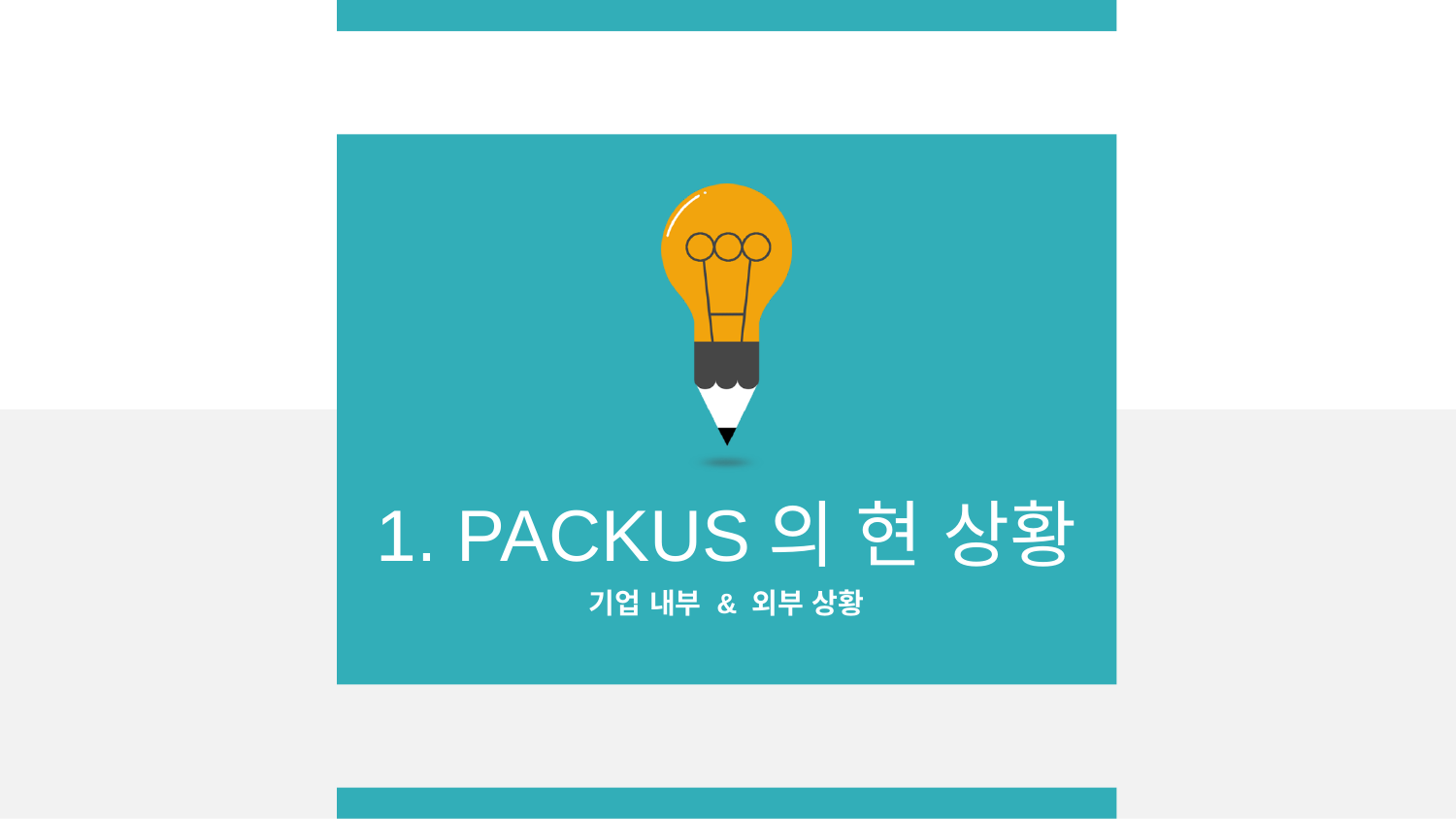

1. PACKUS의 현 상황
기업 내부 & 외부 상황